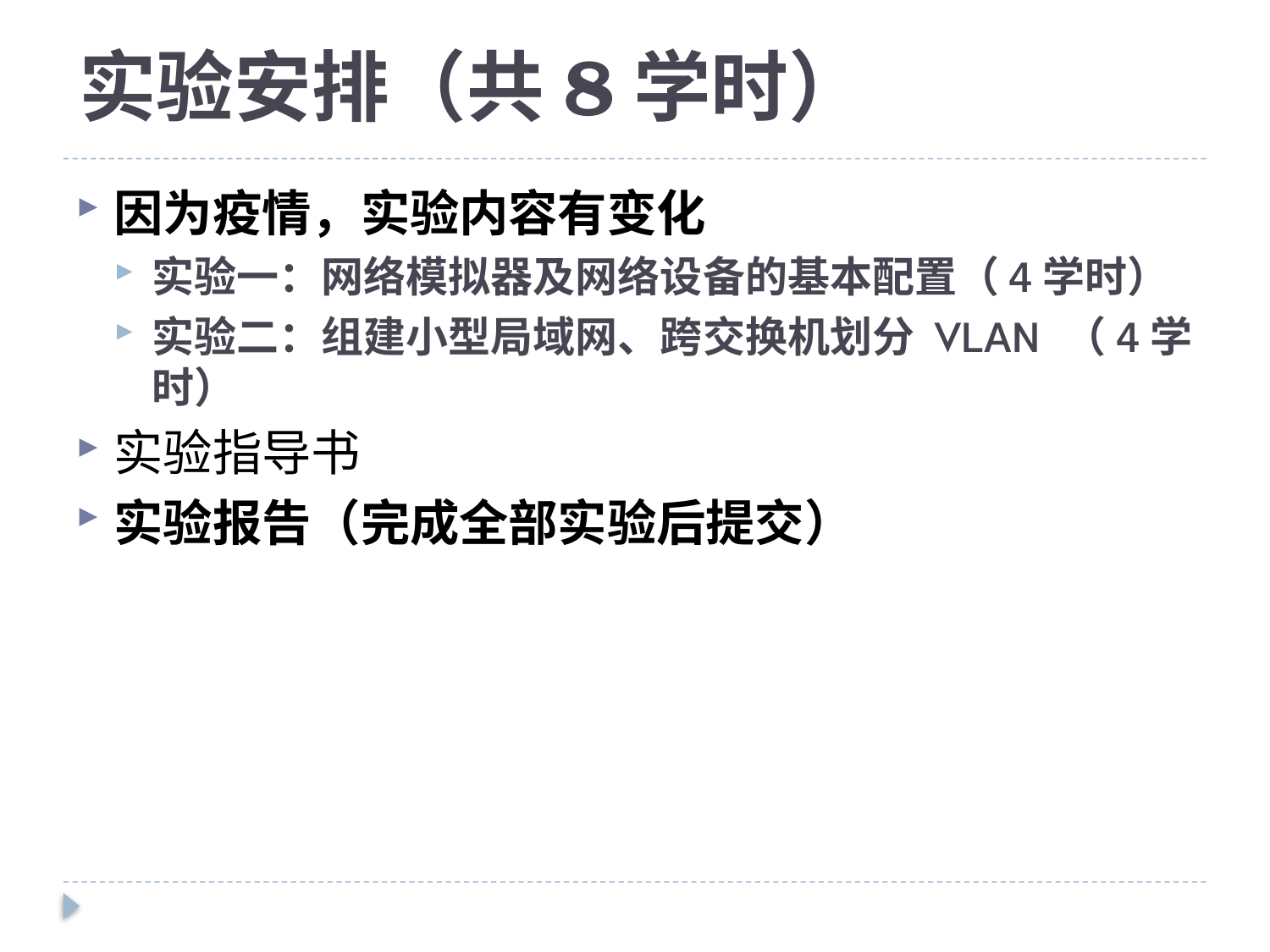

# 实验安排（共8学时）
因为疫情，实验内容有变化
实验一：网络模拟器及网络设备的基本配置（4学时）
实验二：组建小型局域网、跨交换机划分 VLAN （4学时）
实验指导书
实验报告（完成全部实验后提交）